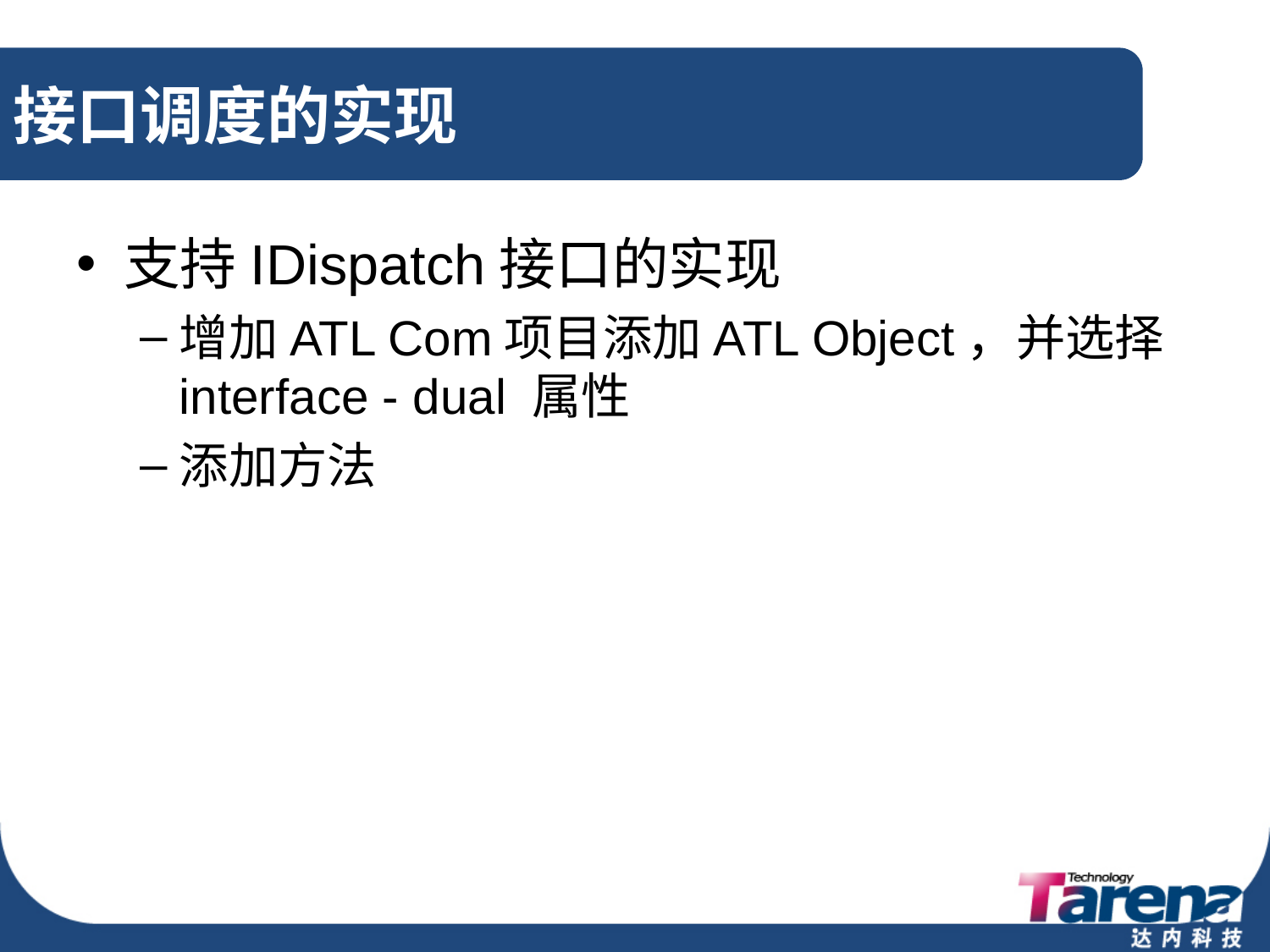

# 接口调度的实现
支持IDispatch接口的实现
增加ATL Com项目添加ATL Object，并选择interface - dual 属性
添加方法